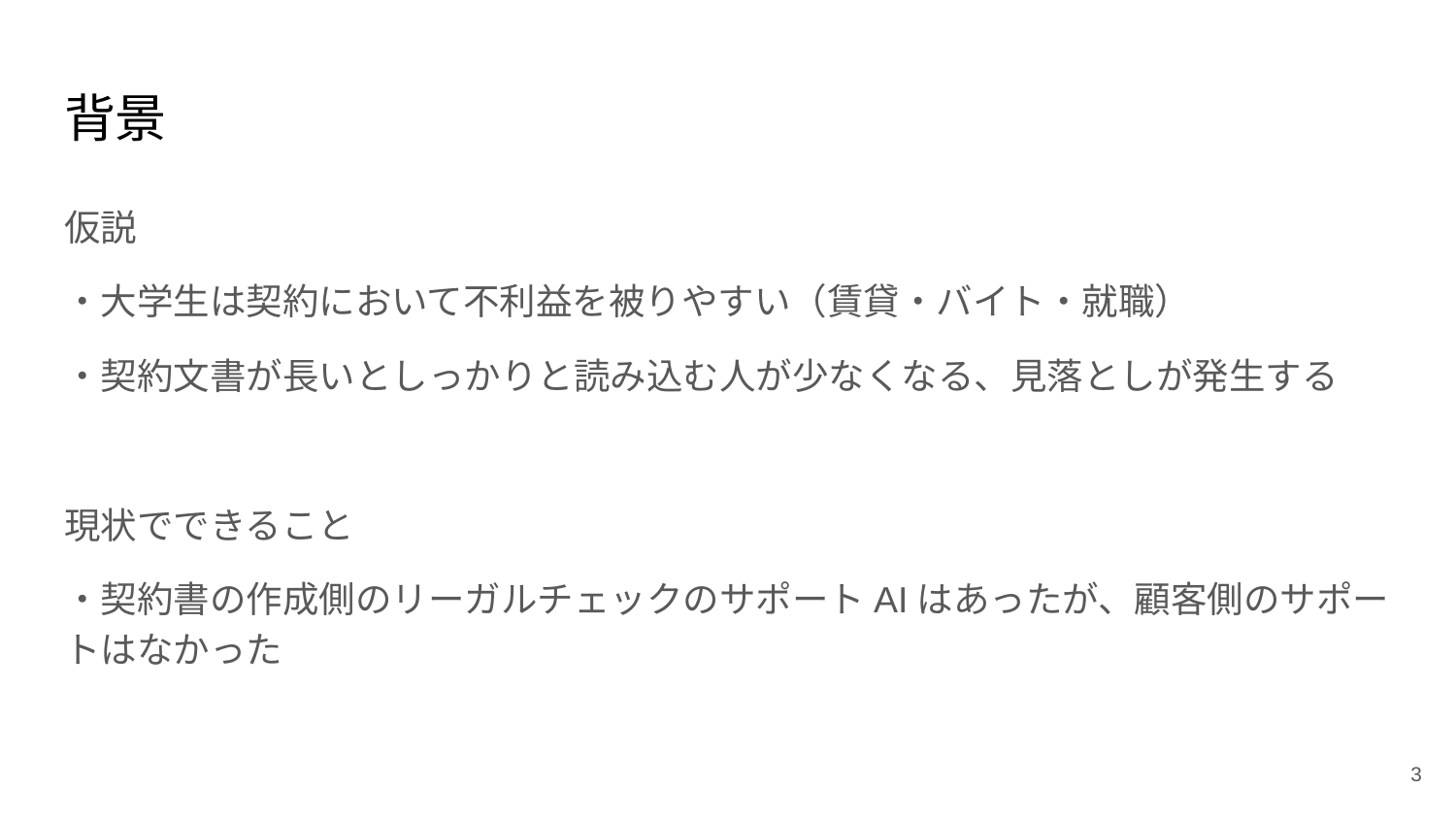

# 背景
仮説
・大学生は契約において不利益を被りやすい（賃貸・バイト・就職）
・契約文書が長いとしっかりと読み込む人が少なくなる、見落としが発生する

現状でできること
・契約書の作成側のリーガルチェックのサポートAIはあったが、顧客側のサポートはなかった
3